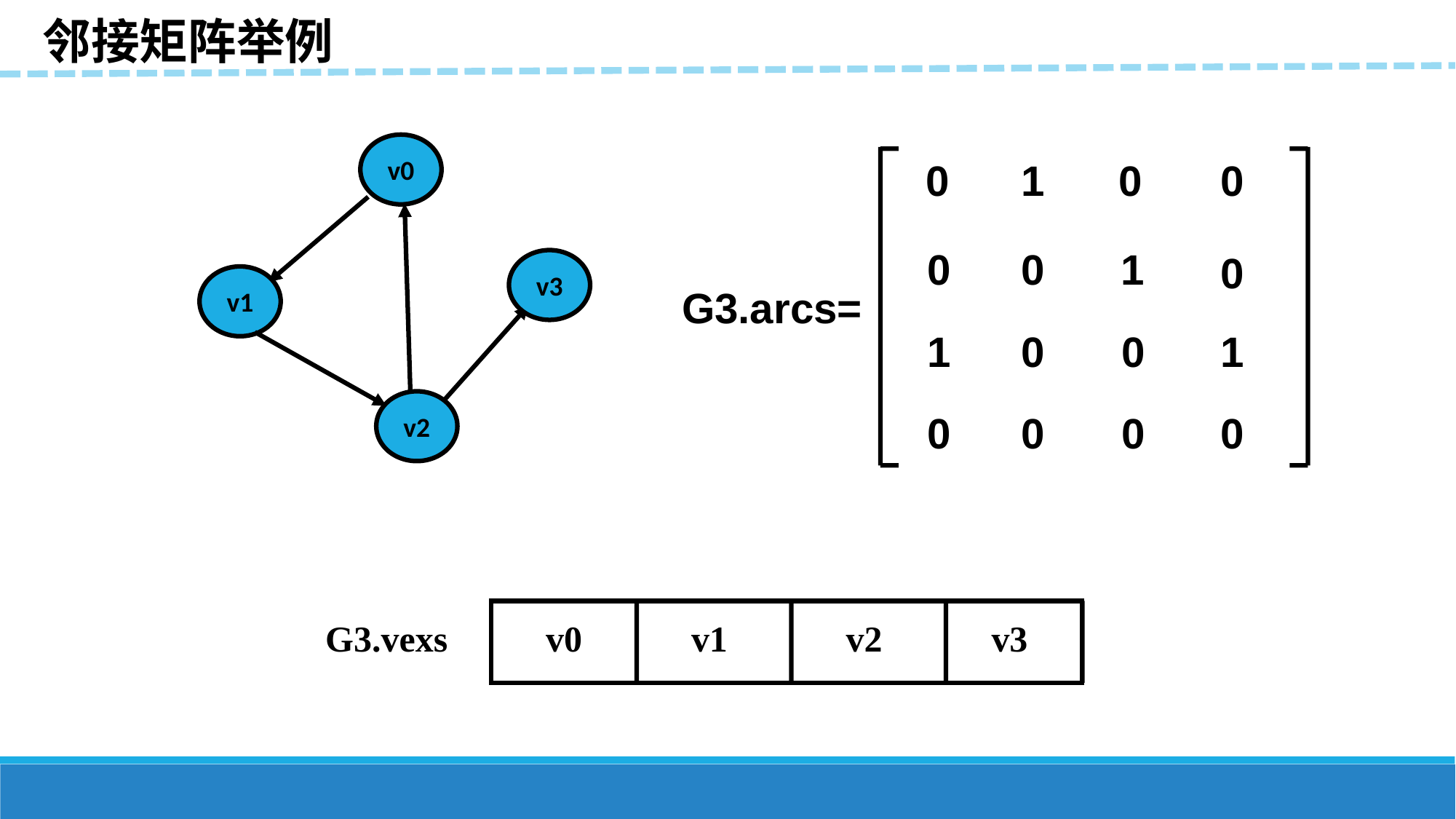

邻接矩阵举例
v0

0
1
0
0

0
0
1
0
1
0
0
1
0
0
0
0

G3.arcs=

v3
v1

v2

G3.vexs
v0
v1
v2
v3